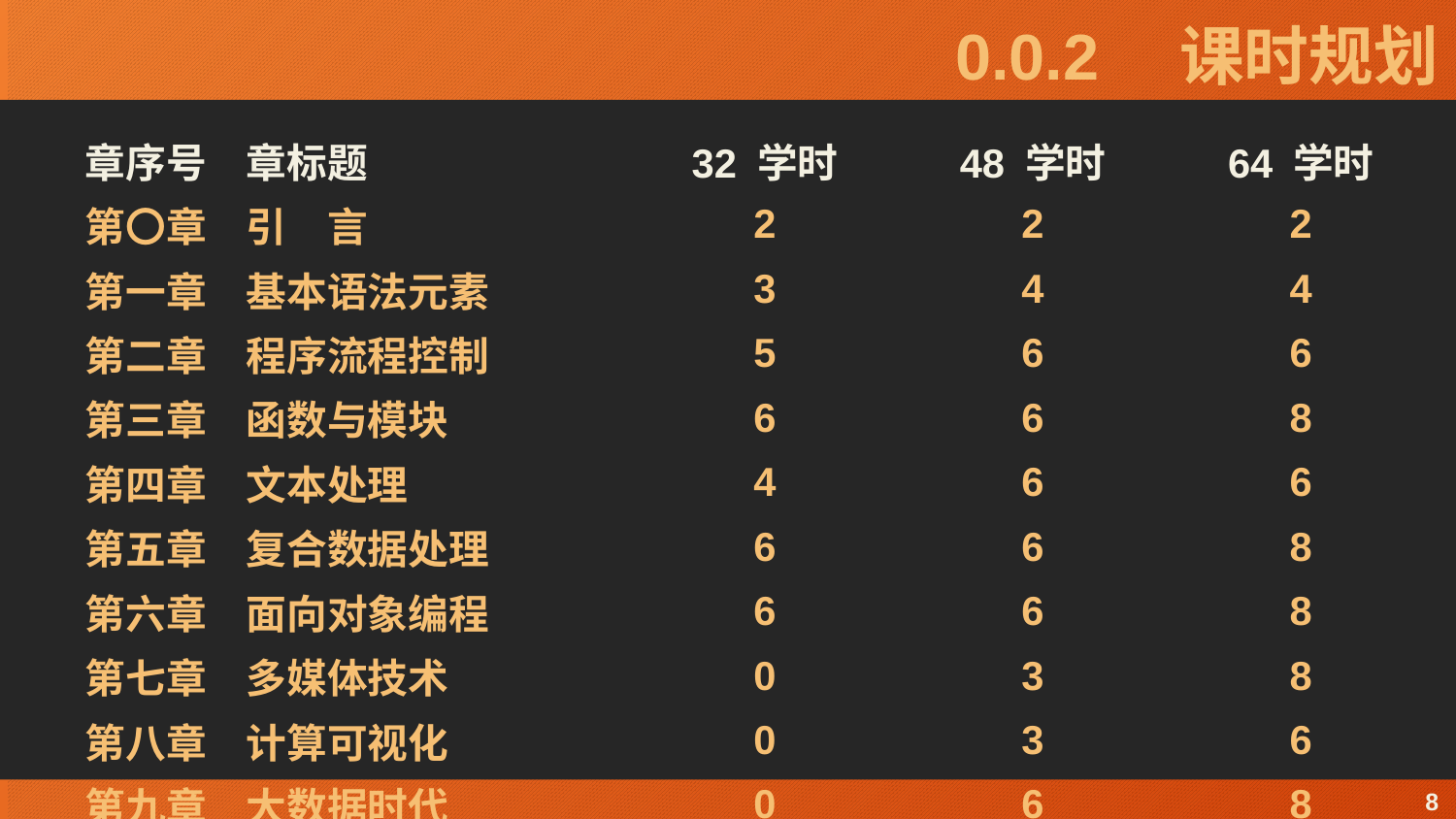

# 0.0.2　课时规划
| 章序号 | 章标题 | 32 学时 | 48 学时 | 64 学时 |  |
| --- | --- | --- | --- | --- | --- |
| 第〇章 | 引　言 | 2 | 2 | 2 |  |
| 第一章 | 基本语法元素 | 3 | 4 | 4 |  |
| 第二章 | 程序流程控制 | 5 | 6 | 6 |  |
| 第三章 | 函数与模块 | 6 | 6 | 8 |  |
| 第四章 | 文本处理 | 4 | 6 | 6 |  |
| 第五章 | 复合数据处理 | 6 | 6 | 8 |  |
| 第六章 | 面向对象编程 | 6 | 6 | 8 |  |
| 第七章 | 多媒体技术 | 0 | 3 | 8 |  |
| 第八章 | 计算可视化 | 0 | 3 | 6 |  |
| 第九章 | 大数据时代 | 0 | 6 | 8 |  |
8